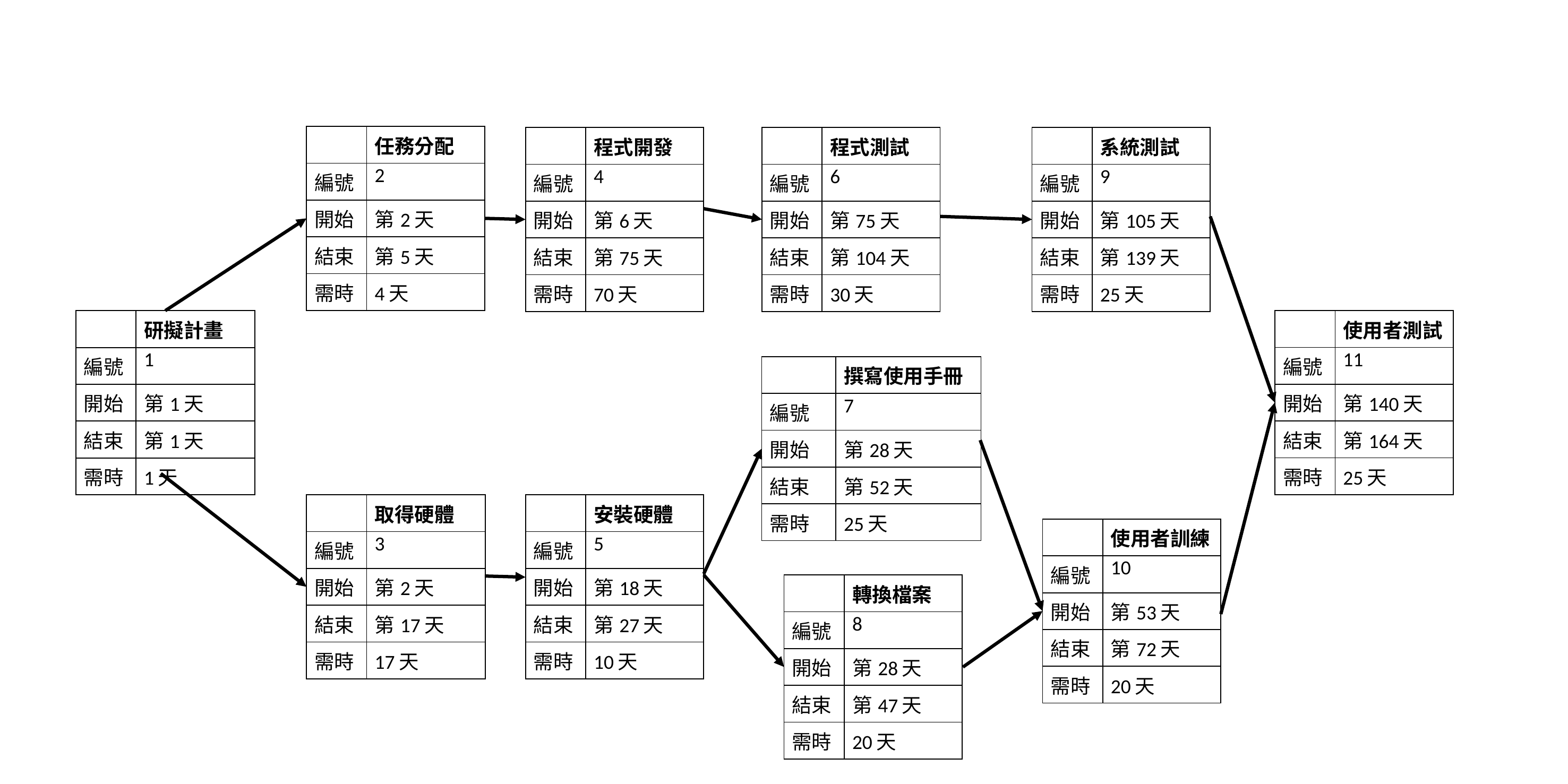

|  | 任務分配 |
| --- | --- |
| 編號 | 2 |
| 開始 | 第2天 |
| 結束 | 第5天 |
| 需時 | 4天 |
|  | 程式開發 |
| --- | --- |
| 編號 | 4 |
| 開始 | 第6天 |
| 結束 | 第75天 |
| 需時 | 70天 |
|  | 程式測試 |
| --- | --- |
| 編號 | 6 |
| 開始 | 第75天 |
| 結束 | 第104天 |
| 需時 | 30天 |
|  | 系統測試 |
| --- | --- |
| 編號 | 9 |
| 開始 | 第105天 |
| 結束 | 第139天 |
| 需時 | 25天 |
|  | 使用者測試 |
| --- | --- |
| 編號 | 11 |
| 開始 | 第140天 |
| 結束 | 第164天 |
| 需時 | 25天 |
|  | 研擬計畫 |
| --- | --- |
| 編號 | 1 |
| 開始 | 第1天 |
| 結束 | 第1天 |
| 需時 | 1天 |
|  | 撰寫使用手冊 |
| --- | --- |
| 編號 | 7 |
| 開始 | 第28天 |
| 結束 | 第52天 |
| 需時 | 25天 |
|  | 取得硬體 |
| --- | --- |
| 編號 | 3 |
| 開始 | 第2天 |
| 結束 | 第17天 |
| 需時 | 17天 |
|  | 安裝硬體 |
| --- | --- |
| 編號 | 5 |
| 開始 | 第18天 |
| 結束 | 第27天 |
| 需時 | 10天 |
|  | 使用者訓練 |
| --- | --- |
| 編號 | 10 |
| 開始 | 第53天 |
| 結束 | 第72天 |
| 需時 | 20天 |
|  | 轉換檔案 |
| --- | --- |
| 編號 | 8 |
| 開始 | 第28天 |
| 結束 | 第47天 |
| 需時 | 20天 |